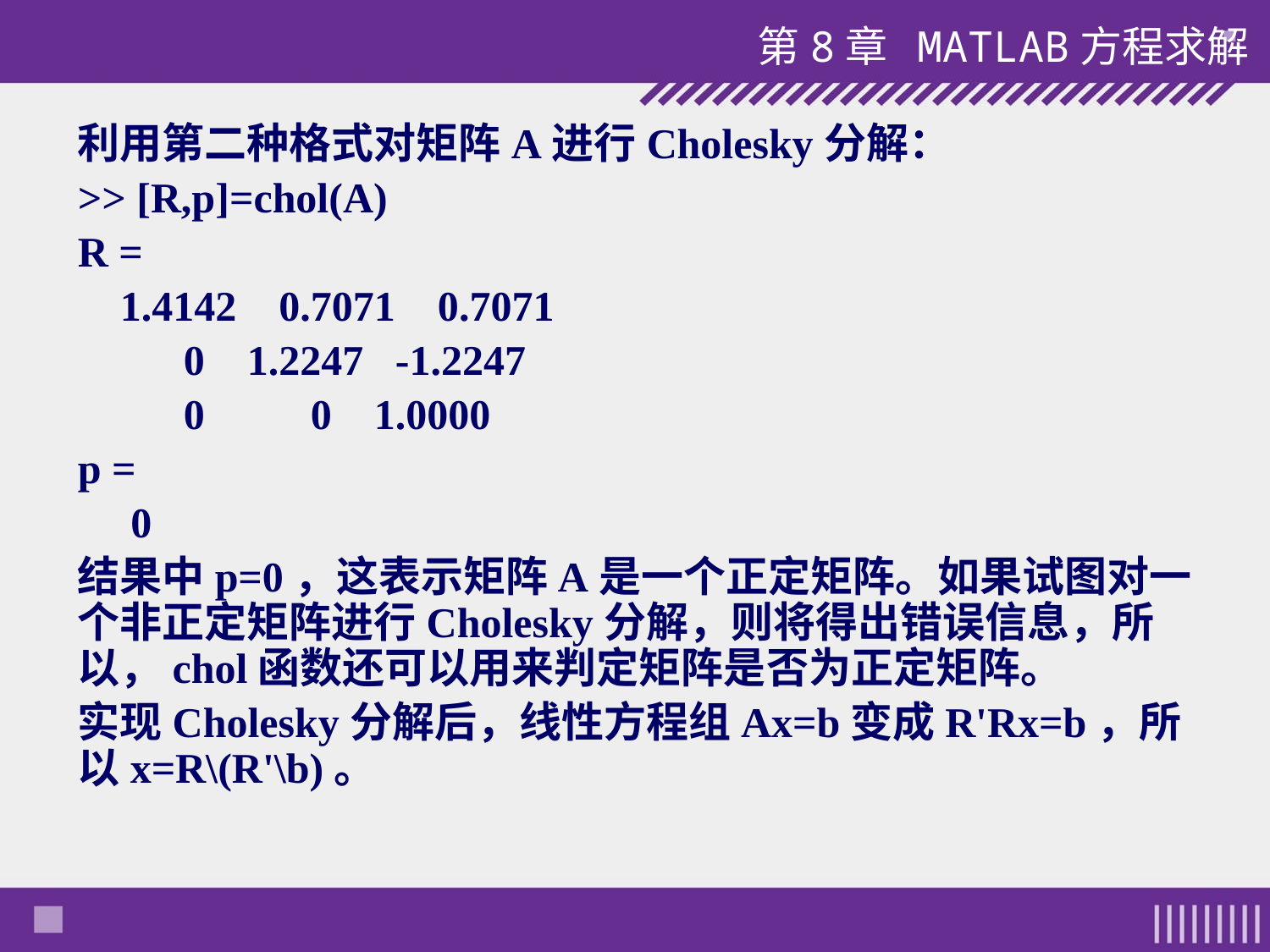

第8章  MATLAB方程求解
利用第二种格式对矩阵A进行Cholesky分解：
>> [R,p]=chol(A)
R =
    1.4142    0.7071    0.7071
          0    1.2247   -1.2247
          0          0    1.0000
p =
     0
结果中p=0，这表示矩阵A是一个正定矩阵。如果试图对一个非正定矩阵进行Cholesky分解，则将得出错误信息，所以，chol函数还可以用来判定矩阵是否为正定矩阵。
实现Cholesky分解后，线性方程组Ax=b变成R'Rx=b，所以x=R\(R'\b)。